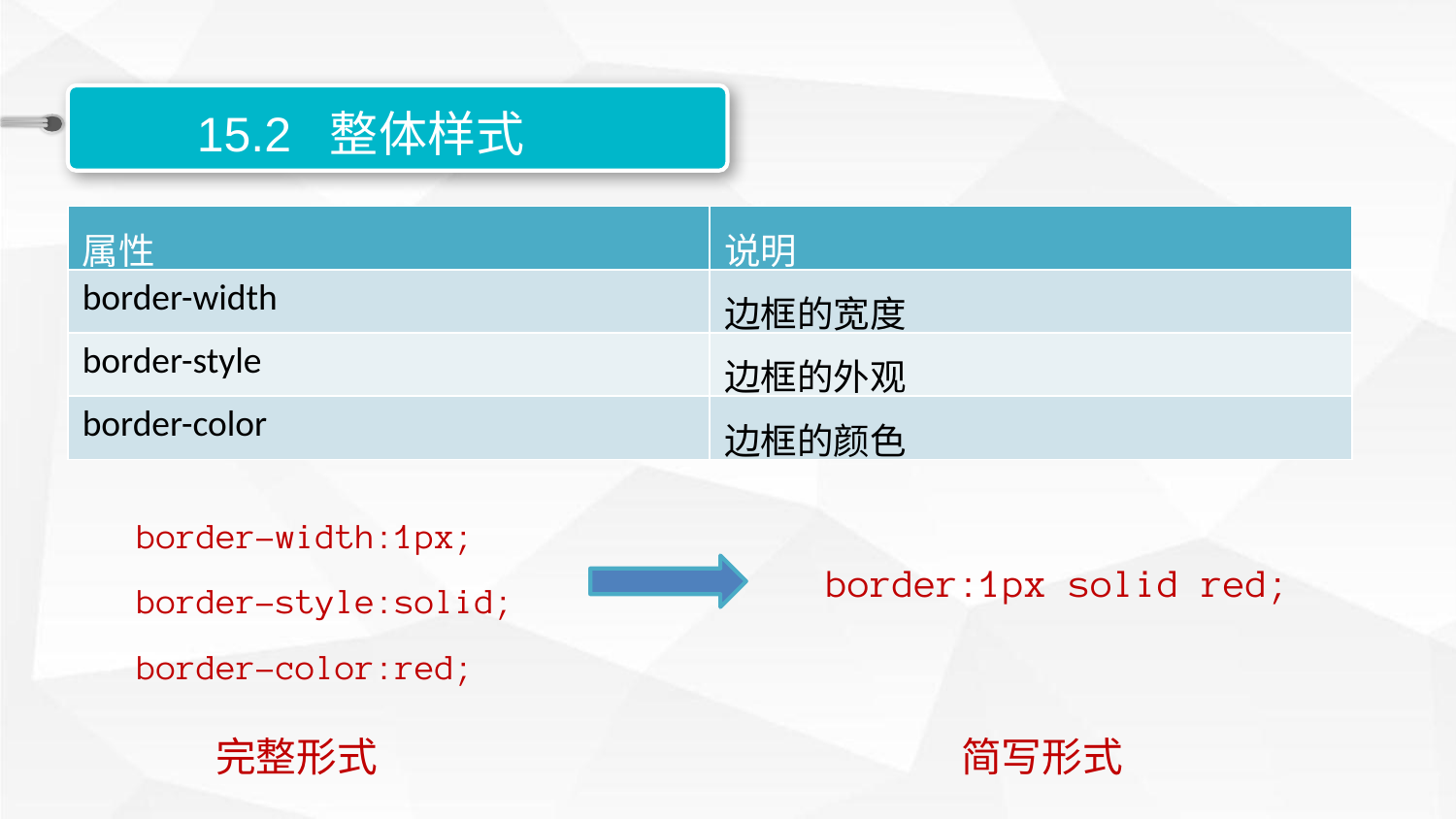

15.2  整体样式

| 属性 | 说明 |
| --- | --- |
| border-width | 边框的宽度 |
| border-style | 边框的外观 |
| border-color | 边框的颜色 |
border-width:1px;
border-style:solid;
border-color:red;
border:1px solid red;

完整形式
简写形式